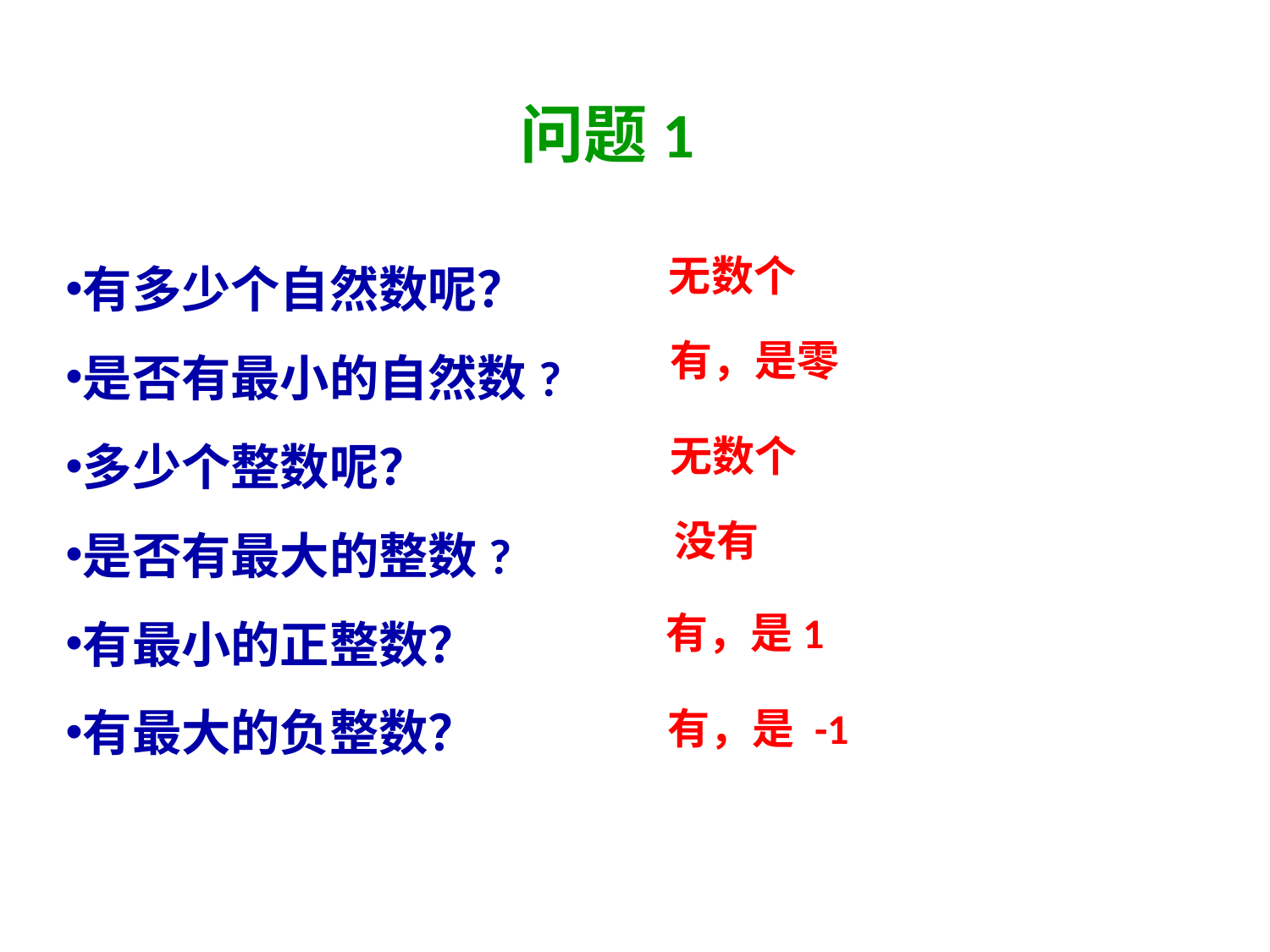

# 问题1
有多少个自然数呢？
是否有最小的自然数?
多少个整数呢？
是否有最大的整数?
有最小的正整数？
有最大的负整数？

无数个
有，是零
无数个
没有
有，是1
有，是 -1